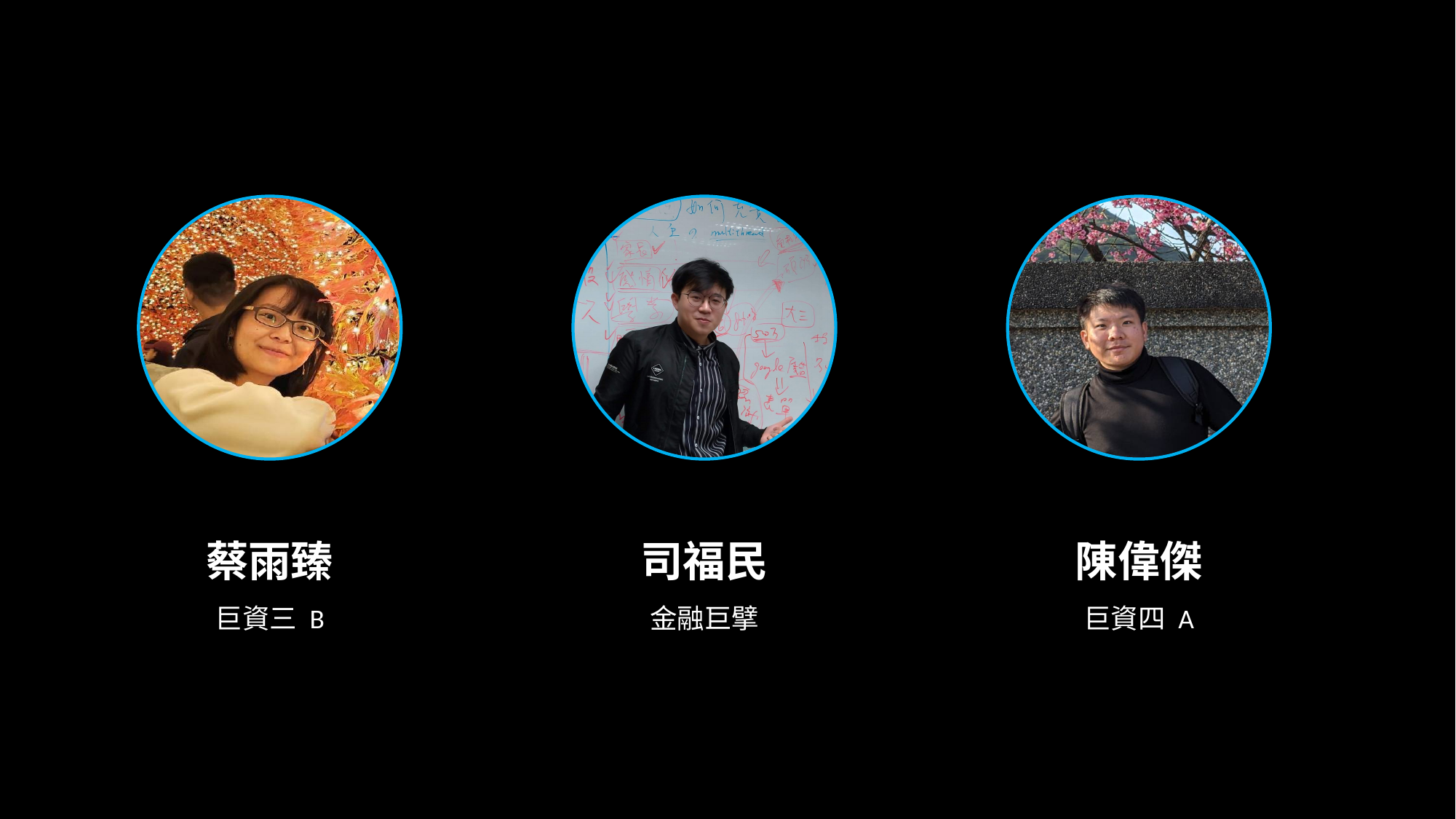

蔡雨臻
巨資三 B
司福民
金融巨擘
陳偉傑
巨資四 A